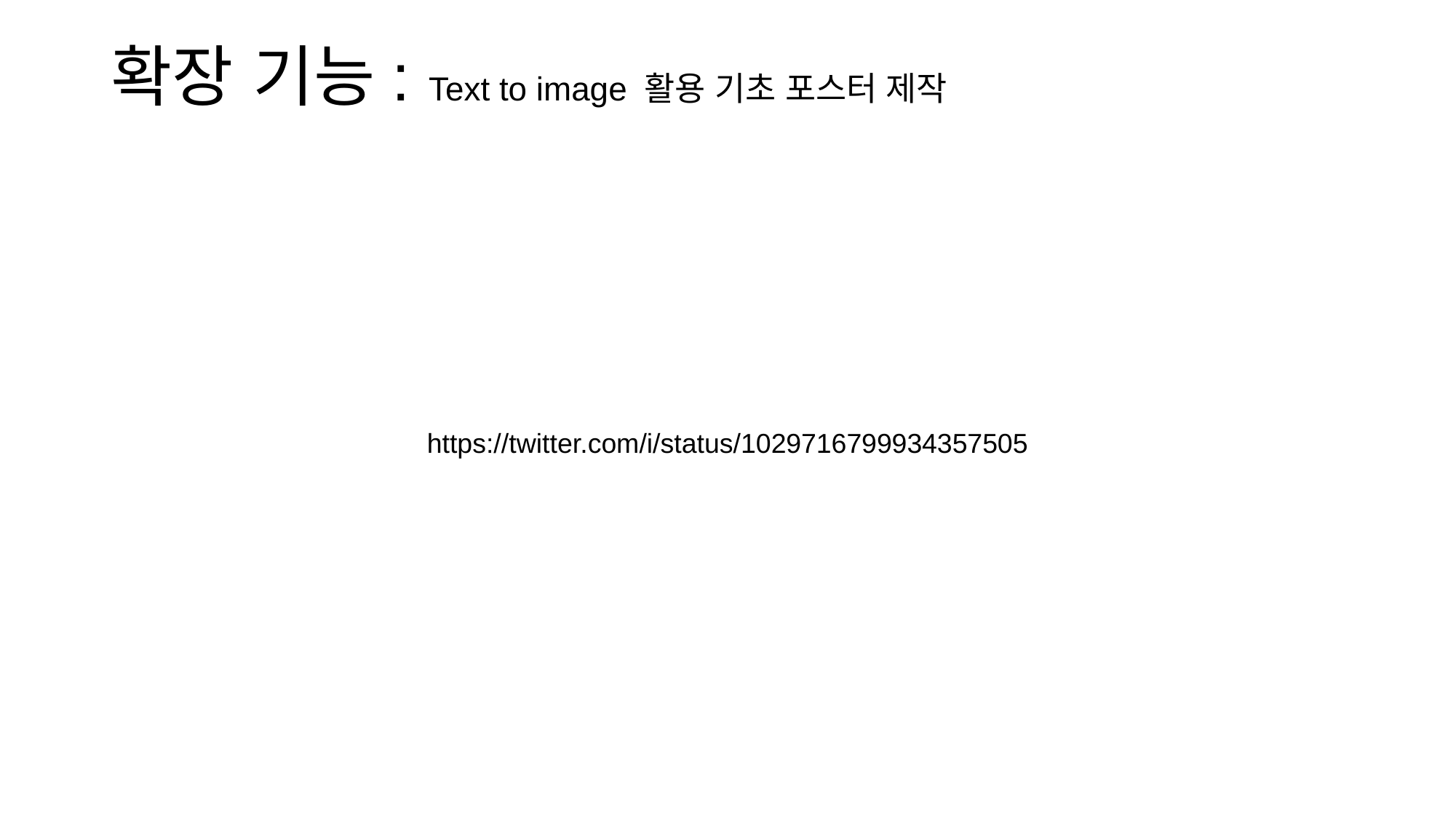

# 확장 기능: Text to image 활용 기초 포스터 제작
https://twitter.com/i/status/1029716799934357505